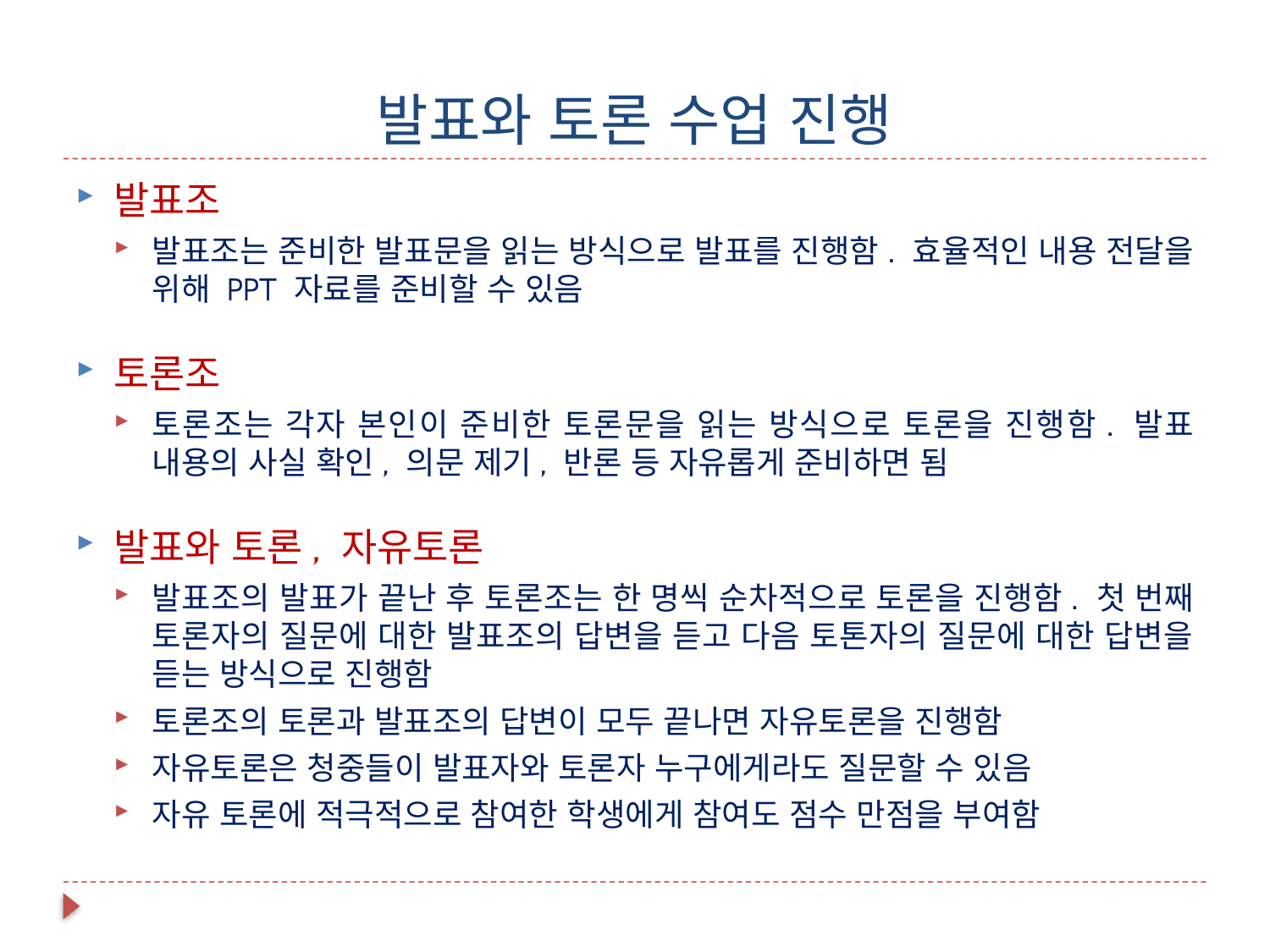

# 발표와 토론 수업 진행
발표조
발표조는 준비한 발표문을 읽는 방식으로 발표를 진행함. 효율적인 내용 전달을 위해 PPT 자료를 준비할 수 있음

토론조
토론조는 각자 본인이 준비한 토론문을 읽는 방식으로 토론을 진행함. 발표 내용의 사실 확인, 의문 제기, 반론 등 자유롭게 준비하면 됨

발표와 토론, 자유토론
발표조의 발표가 끝난 후 토론조는 한 명씩 순차적으로 토론을 진행함. 첫 번째 토론자의 질문에 대한 발표조의 답변을 듣고 다음 토톤자의 질문에 대한 답변을 듣는 방식으로 진행함
토론조의 토론과 발표조의 답변이 모두 끝나면 자유토론을 진행함
자유토론은 청중들이 발표자와 토론자 누구에게라도 질문할 수 있음
자유 토론에 적극적으로 참여한 학생에게 참여도 점수 만점을 부여함